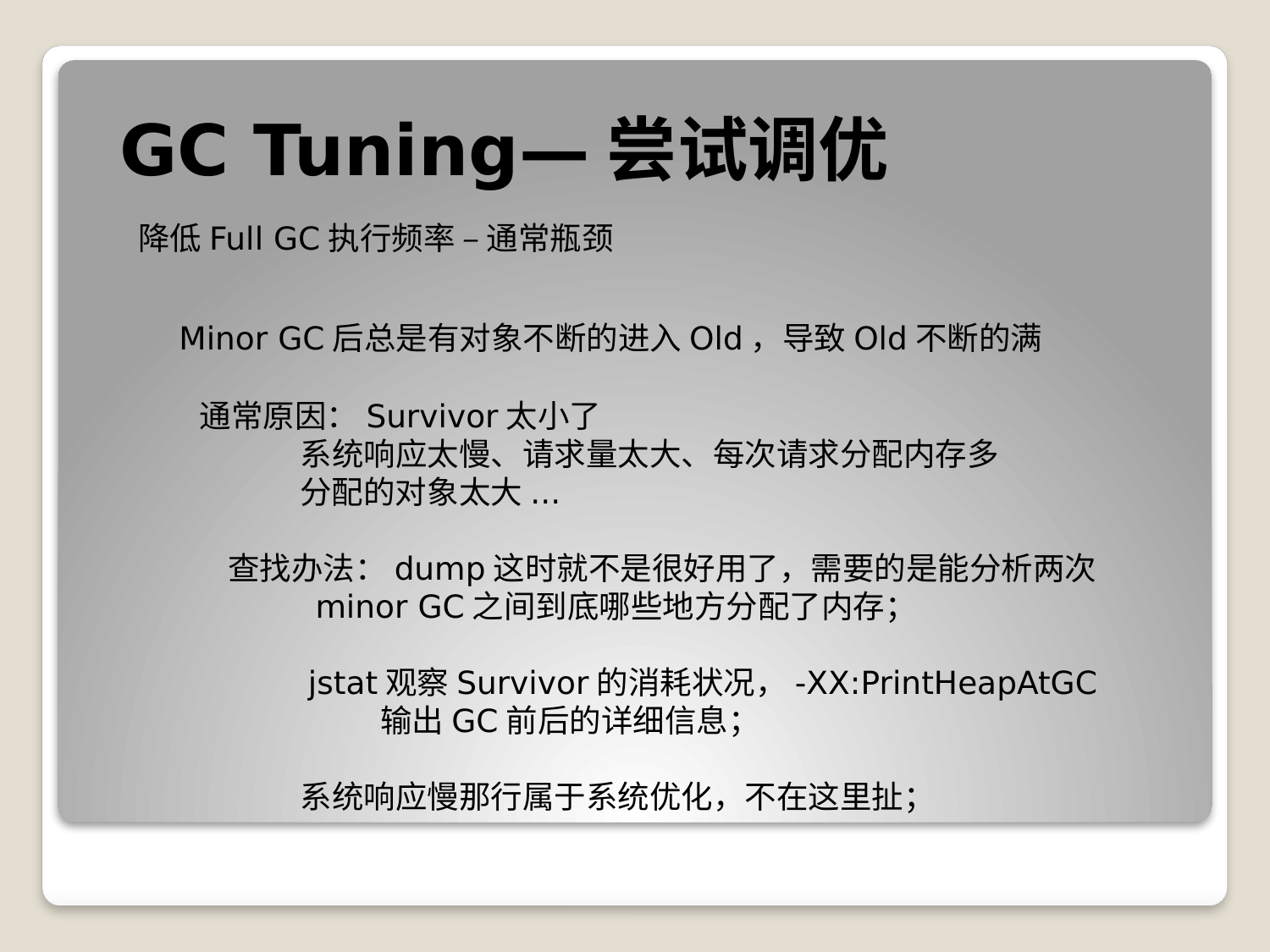

GC Tuning—尝试调优
    降低Full GC执行频率 – 通常瓶颈
	  Minor GC后总是有对象不断的进入Old，导致Old不断的满
       通常原因：Survivor太小了
                     系统响应太慢、请求量太大、每次请求分配内存多
                     分配的对象太大...
       查找办法：dump这时就不是很好用了，需要的是能分析两次
                      minor GC之间到底哪些地方分配了内存；
                     jstat观察Survivor的消耗状况，-XX:PrintHeapAtGC
                      输出GC前后的详细信息；
                     系统响应慢那行属于系统优化，不在这里扯；